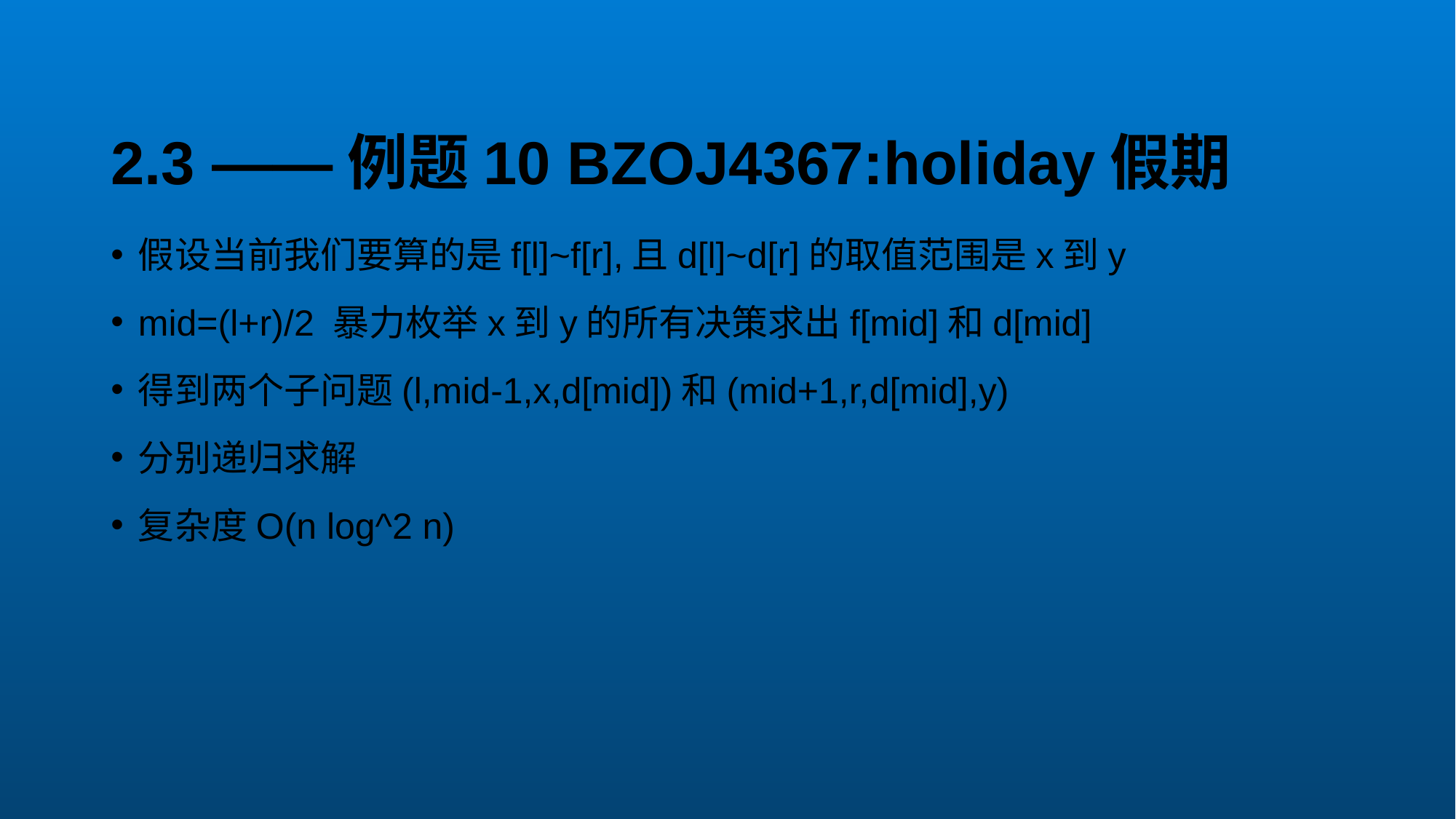

# 2.3 ——例题10 BZOJ4367:holiday假期
假设当前我们要算的是f[l]~f[r],且d[l]~d[r]的取值范围是x到y
mid=(l+r)/2 暴力枚举x到y的所有决策求出f[mid]和d[mid]
得到两个子问题(l,mid-1,x,d[mid])和(mid+1,r,d[mid],y)
分别递归求解
复杂度O(n log^2 n)